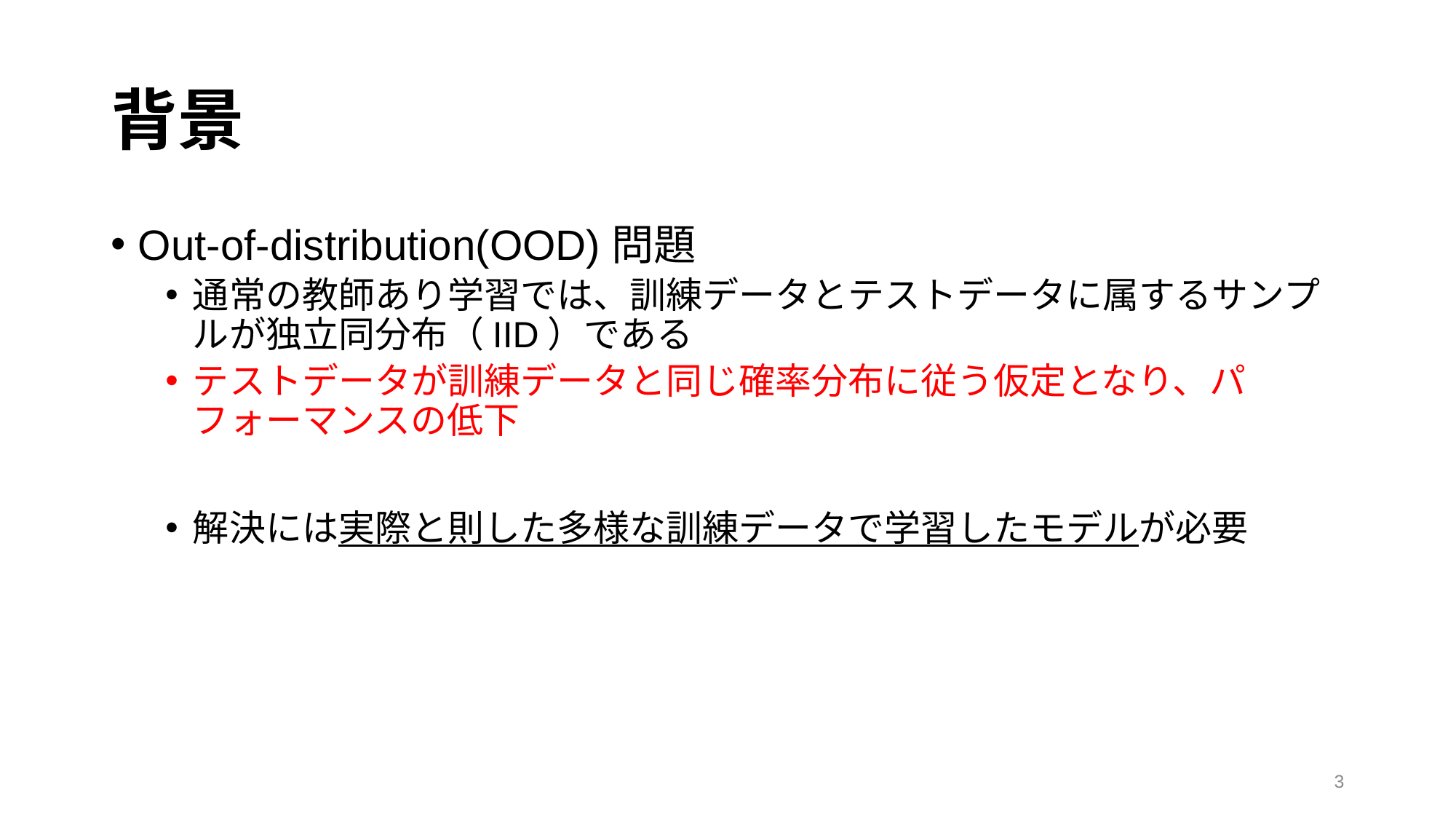

# 背景
Out-of-distribution(OOD)問題
通常の教師あり学習では、訓練データとテストデータに属するサンプルが独立同分布（IID）である
テストデータが訓練データと同じ確率分布に従う仮定となり、パフォーマンスの低下

解決には実際と則した多様な訓練データで学習したモデルが必要

3